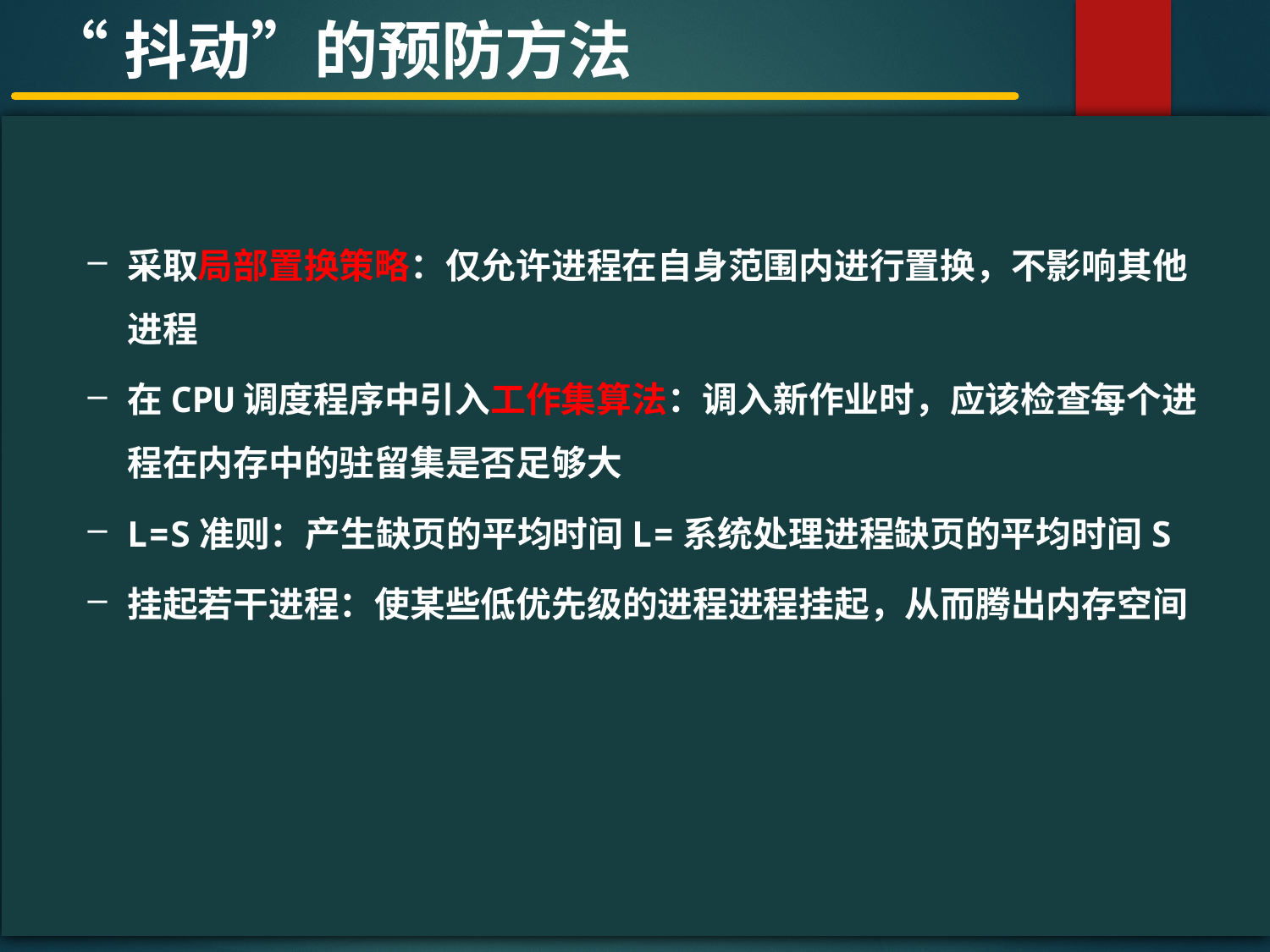

“抖动”的预防方法
#
采取局部置换策略：仅允许进程在自身范围内进行置换，不影响其他进程
在CPU调度程序中引入工作集算法：调入新作业时，应该检查每个进程在内存中的驻留集是否足够大
L=S准则：产生缺页的平均时间L=系统处理进程缺页的平均时间S
挂起若干进程：使某些低优先级的进程进程挂起，从而腾出内存空间